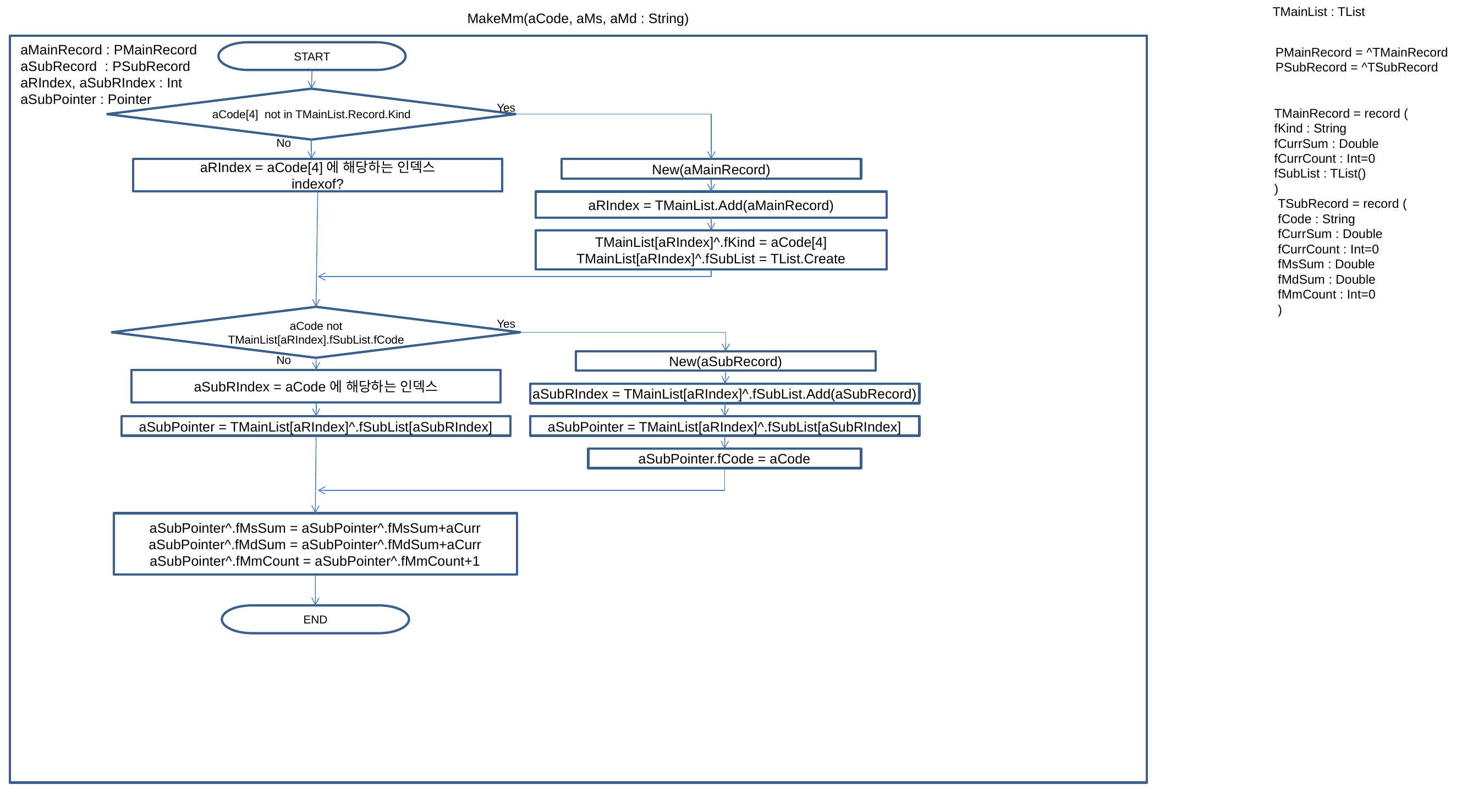

TMainList : TList
MakeMm(aCode, aMs, aMd : String)

aMainRecord : PMainRecord
aSubRecord  : PSubRecord
aRIndex, aSubRIndex : Int
aSubPointer : Pointer
PMainRecord = ^TMainRecord
PSubRecord = ^TSubRecord
START
aCode[4]  not in TMainList.Record.Kind
Yes
TMainRecord = record (
fKind : String
fCurrSum : Double
fCurrCount : Int=0
fSubList : TList()
)
No
aRIndex = aCode[4]에 해당하는 인덱스
indexof?
New(aMainRecord)
aRIndex = TMainList.Add(aMainRecord)
TSubRecord = record (
fCode : String
fCurrSum : Double
fCurrCount : Int=0
fMsSum : Double
fMdSum : Double
fMmCount : Int=0
)
TMainList[aRIndex]^.fKind = aCode[4]
TMainList[aRIndex]^.fSubList = TList.Create
aCode not TMainList[aRIndex].fSubList.fCode
Yes
New(aSubRecord)
No
aSubRIndex = aCode에 해당하는 인덱스
aSubRIndex = TMainList[aRIndex]^.fSubList.Add(aSubRecord)
aSubPointer = TMainList[aRIndex]^.fSubList[aSubRIndex]
aSubPointer = TMainList[aRIndex]^.fSubList[aSubRIndex]
aSubPointer.fCode = aCode
aSubPointer^.fMsSum = aSubPointer^.fMsSum+aCurr
aSubPointer^.fMdSum = aSubPointer^.fMdSum+aCurr
aSubPointer^.fMmCount = aSubPointer^.fMmCount+1
END